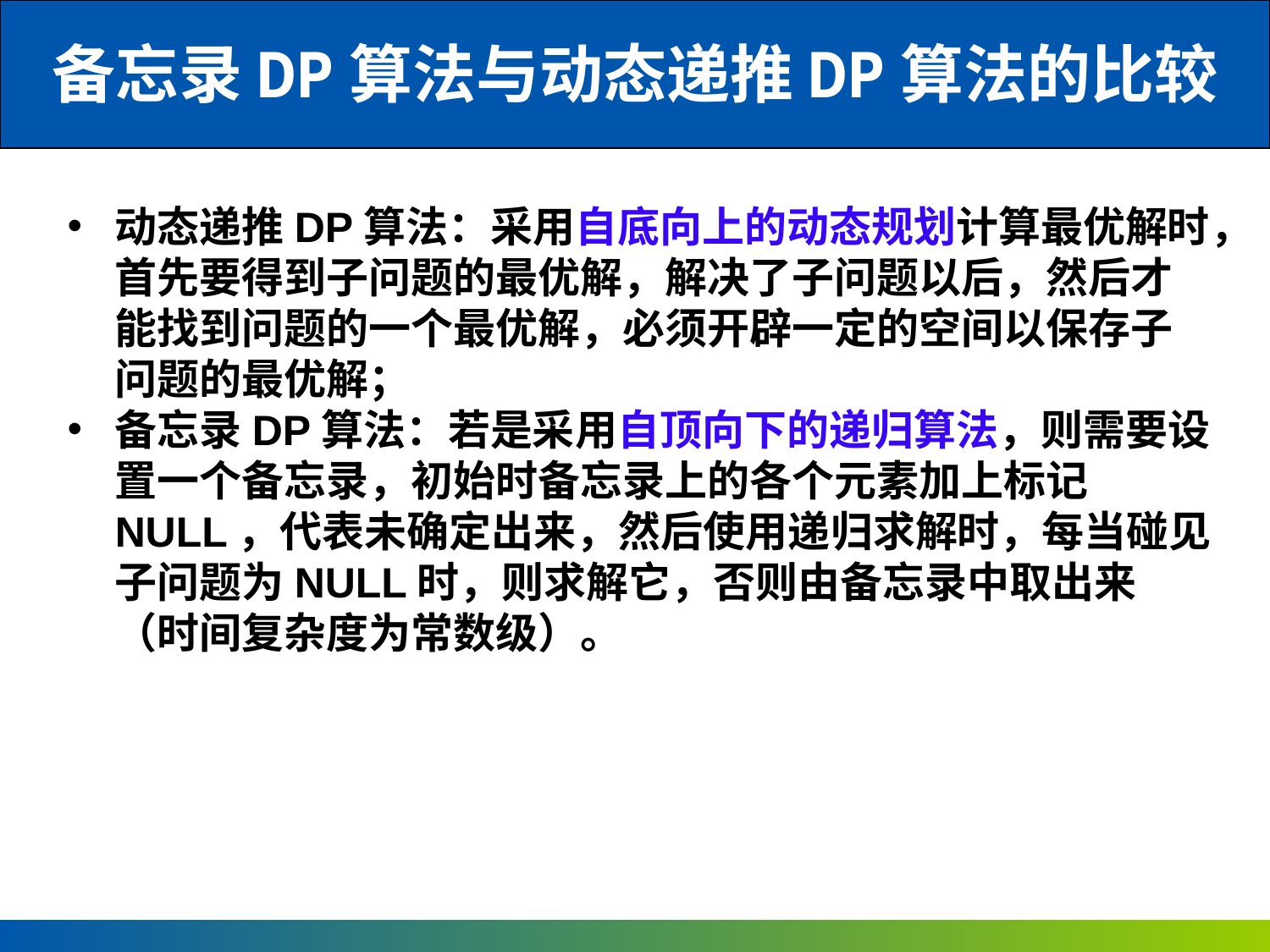

备忘录DP算法与动态递推DP算法的比较
动态递推DP算法：采用自底向上的动态规划计算最优解时，首先要得到子问题的最优解，解决了子问题以后，然后才能找到问题的一个最优解，必须开辟一定的空间以保存子问题的最优解；
备忘录DP算法：若是采用自顶向下的递归算法，则需要设置一个备忘录，初始时备忘录上的各个元素加上标记NULL，代表未确定出来，然后使用递归求解时，每当碰见子问题为NULL时，则求解它，否则由备忘录中取出来（时间复杂度为常数级）。